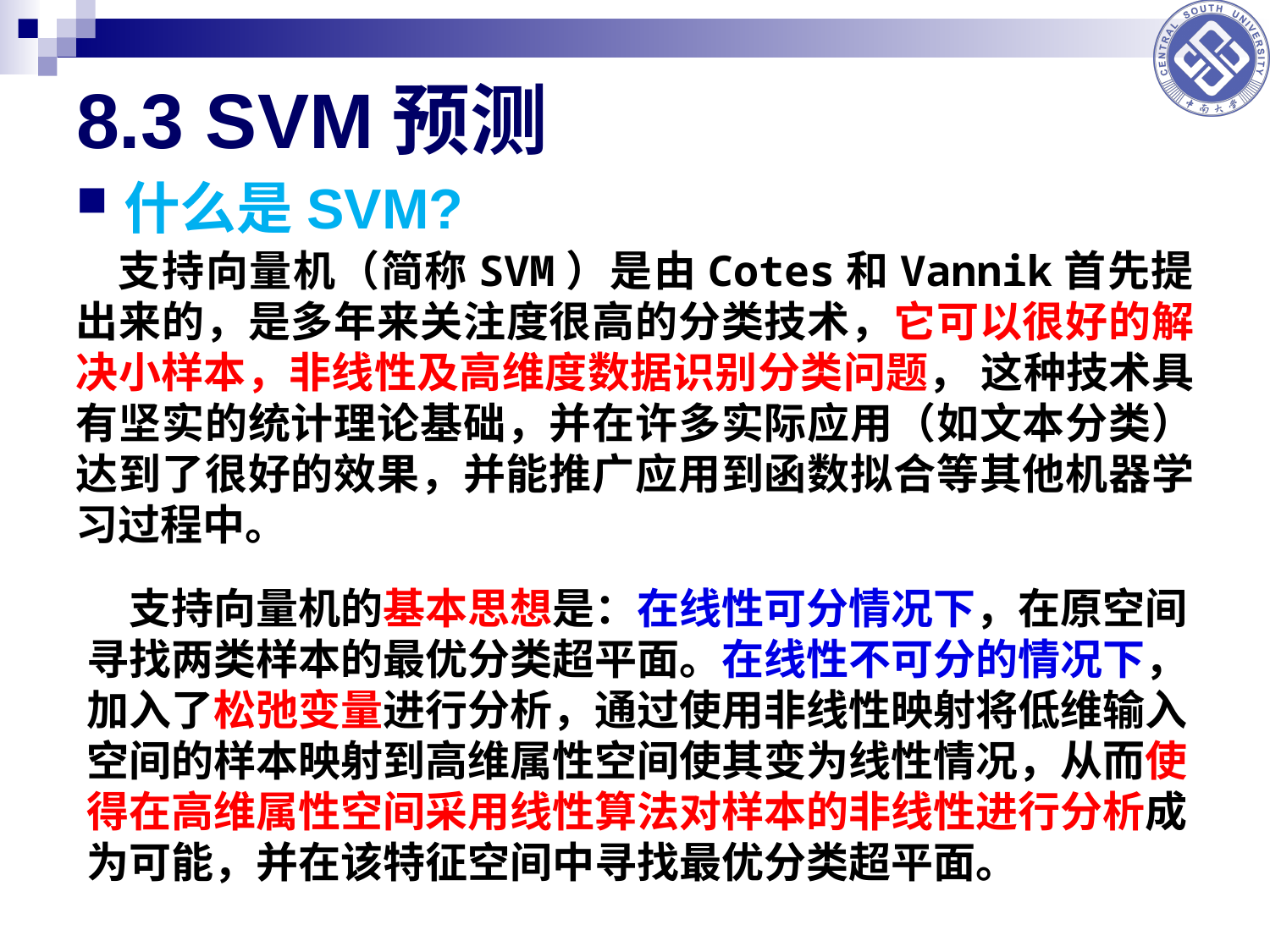

# 8.3 SVM预测
什么是SVM?

支持向量机（简称SVM）是由Cotes和Vannik首先提出来的，是多年来关注度很高的分类技术，它可以很好的解决小样本，非线性及高维度数据识别分类问题， 这种技术具有坚实的统计理论基础，并在许多实际应用（如文本分类）达到了很好的效果，并能推广应用到函数拟合等其他机器学习过程中。
支持向量机的基本思想是：在线性可分情况下，在原空间寻找两类样本的最优分类超平面。在线性不可分的情况下，加入了松弛变量进行分析，通过使用非线性映射将低维输入空间的样本映射到高维属性空间使其变为线性情况，从而使得在高维属性空间采用线性算法对样本的非线性进行分析成为可能，并在该特征空间中寻找最优分类超平面。